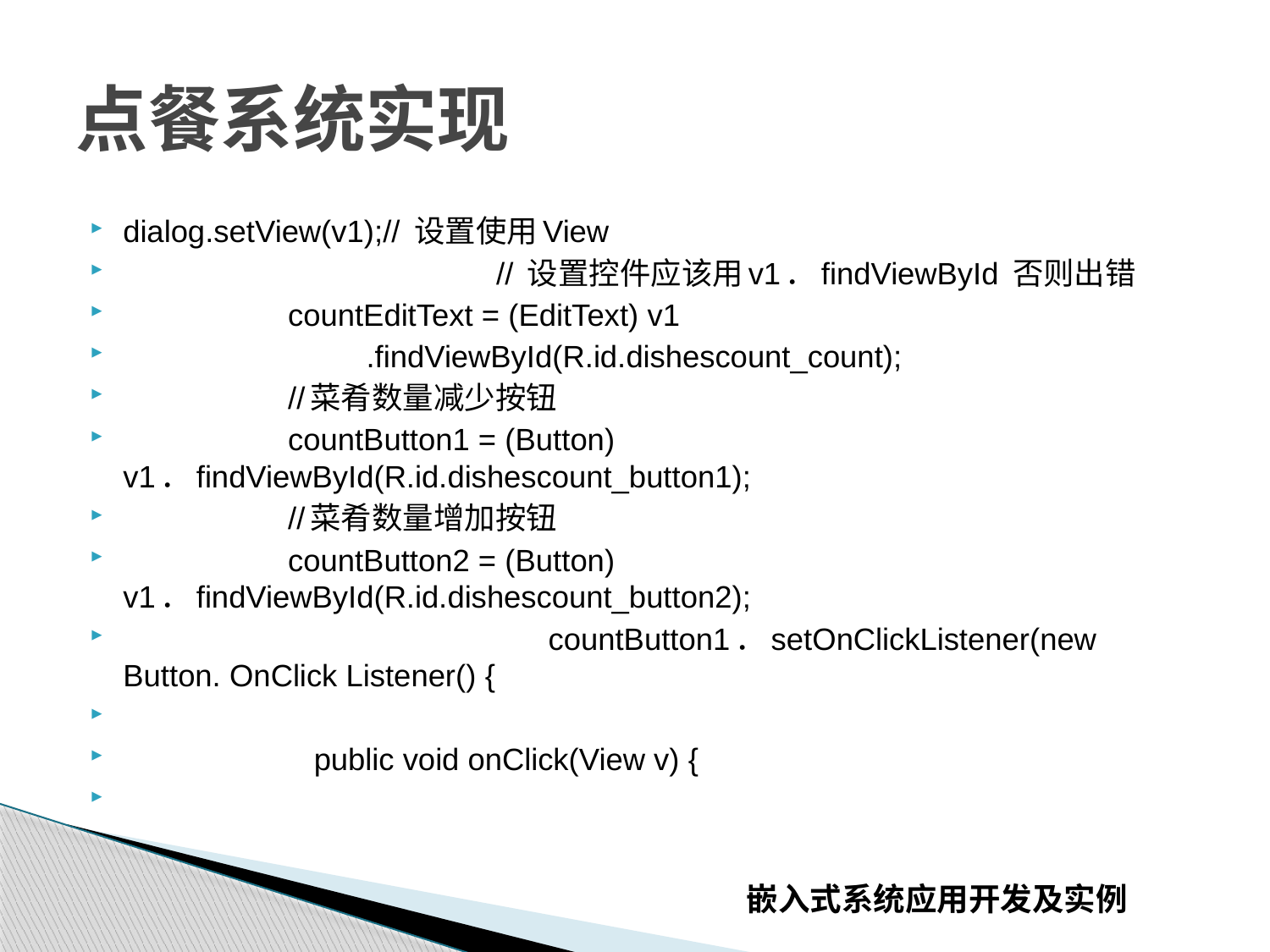

# 点餐系统实现
dialog.setView(v1);// 设置使用View
                                           // 设置控件应该用v1．findViewById 否则出错
                   countEditText = (EditText) v1
                            .findViewById(R.id.dishescount_count);
                   //菜肴数量减少按钮
                   countButton1 = (Button) v1．findViewById(R.id.dishescount_button1);
                   //菜肴数量增加按钮
                   countButton2 = (Button) v1．findViewById(R.id.dishescount_button2);
                                                 countButton1．setOnClickListener(new Button. OnClick Listener() {

                      public void onClick(View v) {

嵌入式系统应用开发及实例